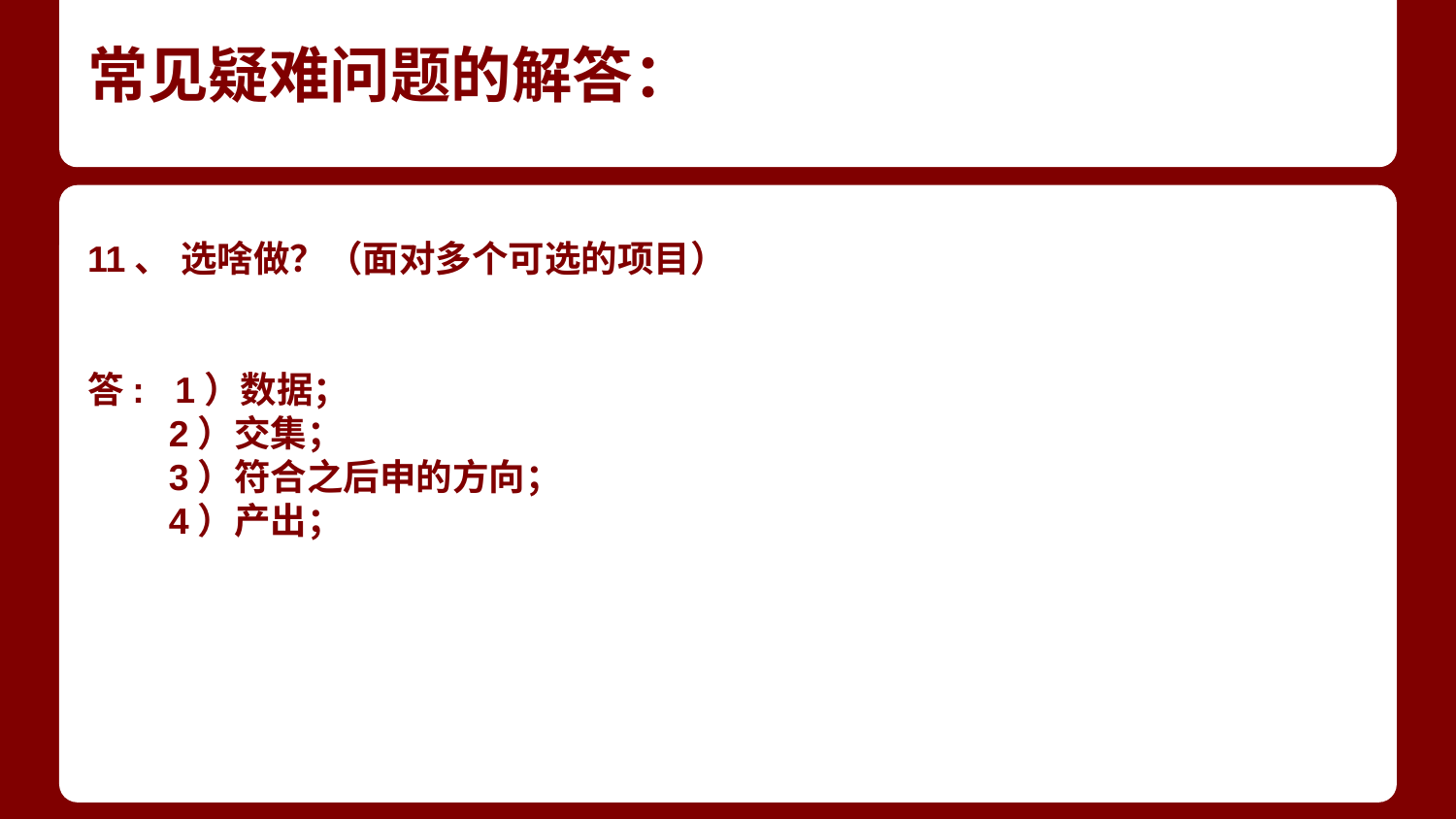

# 常见疑难问题的解答：
11、 选啥做？（面对多个可选的项目）

答:   1）数据；
        2）交集；
        3）符合之后申的方向；
        4）产出；